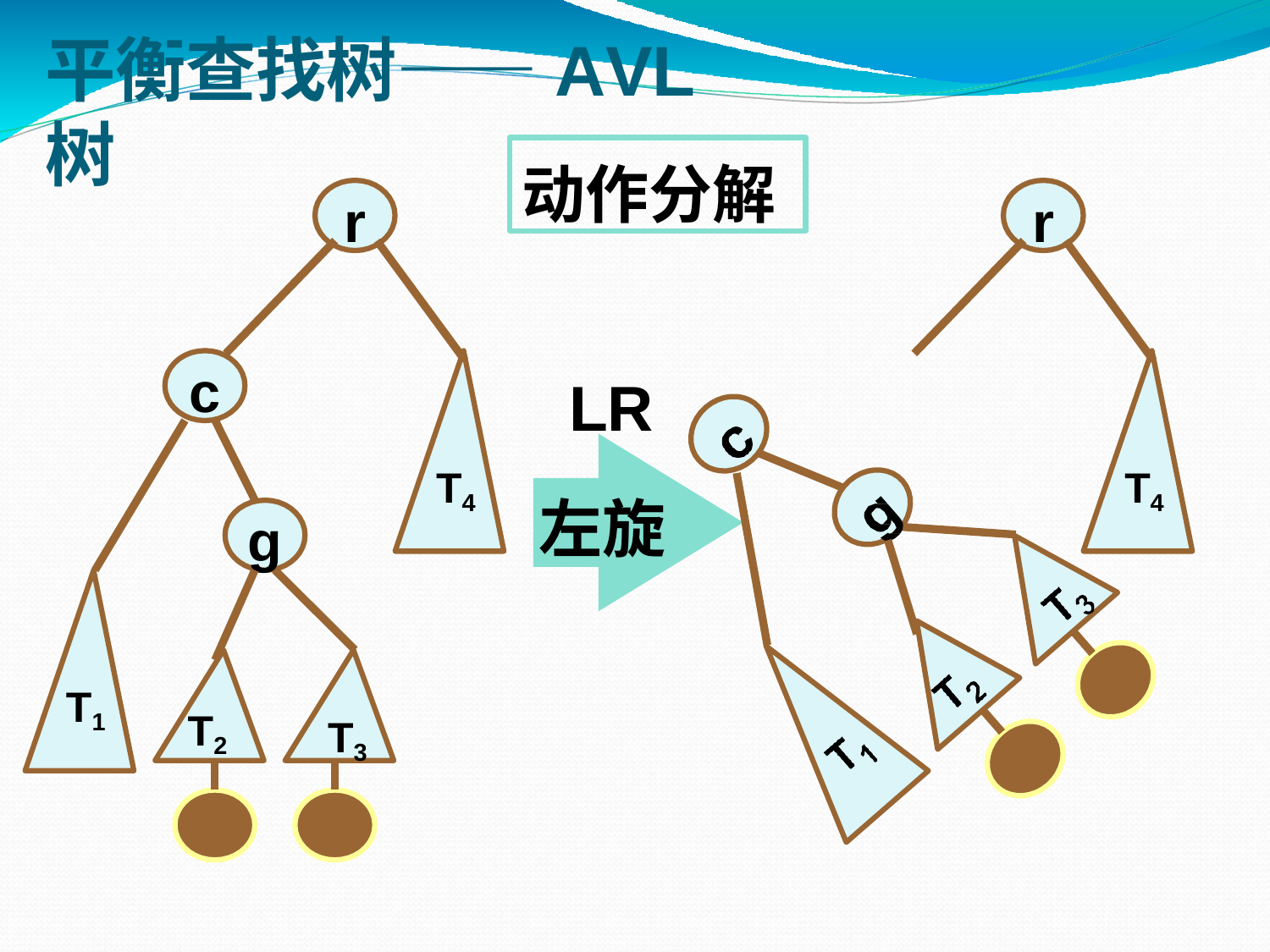

# 平衡查找树——AVL树
动作分解

r
r

c
LR
左旋

T4
T4

g

T1

T2
T3